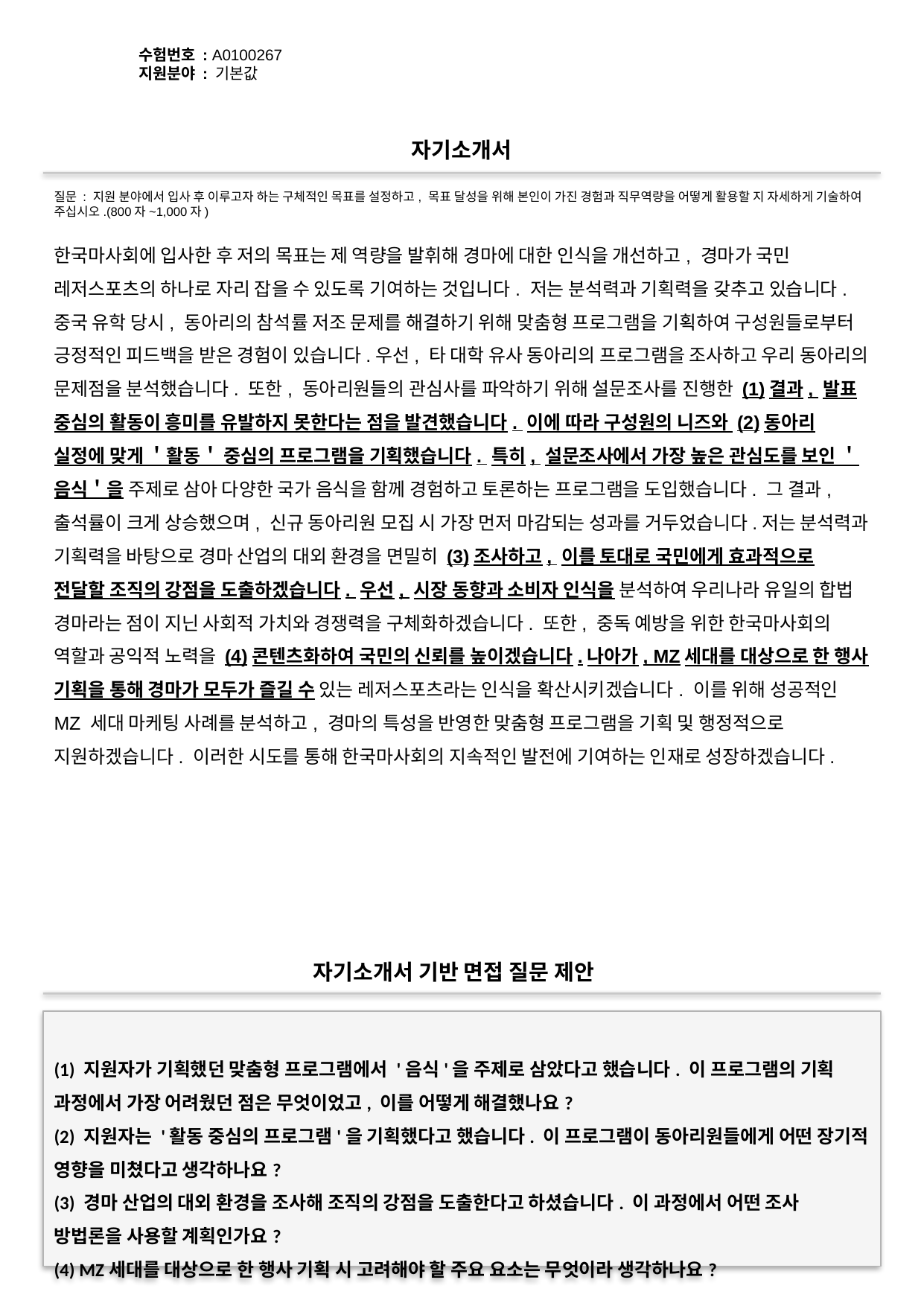

수험번호 : A0100267
지원분야 : 기본값
#

자기소개서

질문 : 지원 분야에서 입사 후 이루고자 하는 구체적인 목표를 설정하고, 목표 달성을 위해 본인이 가진 경험과 직무역량을 어떻게 활용할 지 자세하게 기술하여 주십시오.(800자~1,000자)

한국마사회에 입사한 후 저의 목표는 제 역량을 발휘해 경마에 대한 인식을 개선하고, 경마가 국민 레저스포츠의 하나로 자리 잡을 수 있도록 기여하는 것입니다. 저는 분석력과 기획력을 갖추고 있습니다. 중국 유학 당시, 동아리의 참석률 저조 문제를 해결하기 위해 맞춤형 프로그램을 기획하여 구성원들로부터 긍정적인 피드백을 받은 경험이 있습니다.우선, 타 대학 유사 동아리의 프로그램을 조사하고 우리 동아리의 문제점을 분석했습니다. 또한, 동아리원들의 관심사를 파악하기 위해 설문조사를 진행한 (1)결과, 발표 중심의 활동이 흥미를 유발하지 못한다는 점을 발견했습니다. 이에 따라 구성원의 니즈와 (2)동아리 실정에 맞게 ＇활동＇ 중심의 프로그램을 기획했습니다. 특히, 설문조사에서 가장 높은 관심도를 보인 ＇음식＇을 주제로 삼아 다양한 국가 음식을 함께 경험하고 토론하는 프로그램을 도입했습니다. 그 결과, 출석률이 크게 상승했으며, 신규 동아리원 모집 시 가장 먼저 마감되는 성과를 거두었습니다.저는 분석력과 기획력을 바탕으로 경마 산업의 대외 환경을 면밀히 (3)조사하고, 이를 토대로 국민에게 효과적으로 전달할 조직의 강점을 도출하겠습니다. 우선, 시장 동향과 소비자 인식을 분석하여 우리나라 유일의 합법 경마라는 점이 지닌 사회적 가치와 경쟁력을 구체화하겠습니다. 또한, 중독 예방을 위한 한국마사회의 역할과 공익적 노력을 (4)콘텐츠화하여 국민의 신뢰를 높이겠습니다.나아가, MZ세대를 대상으로 한 행사 기획을 통해 경마가 모두가 즐길 수 있는 레저스포츠라는 인식을 확산시키겠습니다. 이를 위해 성공적인 MZ 세대 마케팅 사례를 분석하고, 경마의 특성을 반영한 맞춤형 프로그램을 기획 및 행정적으로 지원하겠습니다. 이러한 시도를 통해 한국마사회의 지속적인 발전에 기여하는 인재로 성장하겠습니다.

자기소개서 기반 면접 질문 제안

(1) 지원자가 기획했던 맞춤형 프로그램에서 '음식'을 주제로 삼았다고 했습니다. 이 프로그램의 기획 과정에서 가장 어려웠던 점은 무엇이었고, 이를 어떻게 해결했나요?
(2) 지원자는 '활동 중심의 프로그램'을 기획했다고 했습니다. 이 프로그램이 동아리원들에게 어떤 장기적 영향을 미쳤다고 생각하나요?
(3) 경마 산업의 대외 환경을 조사해 조직의 강점을 도출한다고 하셨습니다. 이 과정에서 어떤 조사 방법론을 사용할 계획인가요?
(4) MZ세대를 대상으로 한 행사 기획 시 고려해야 할 주요 요소는 무엇이라 생각하나요?